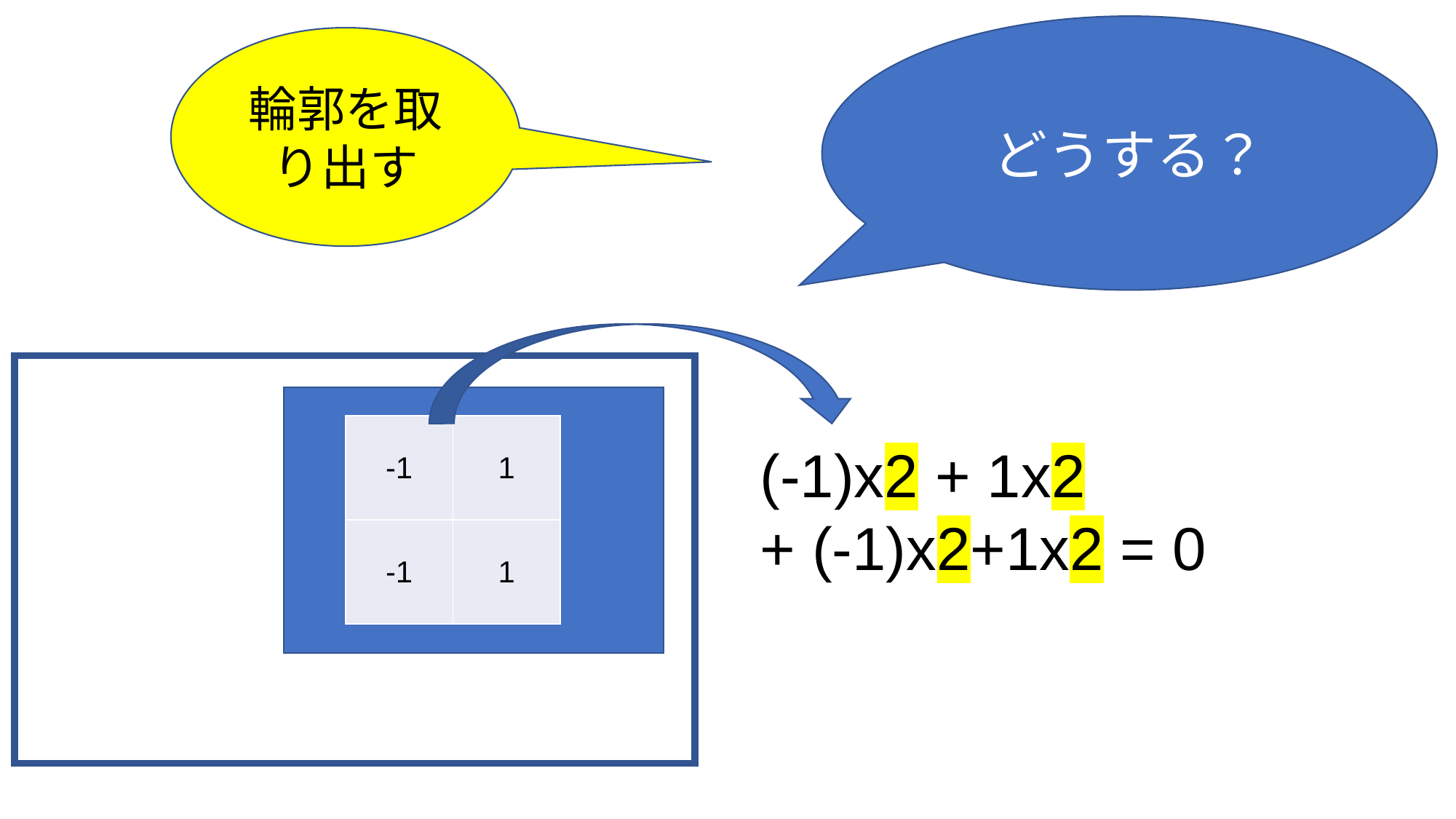

どうする？
輪郭を取り出す

| -1 | 1 |
| --- | --- |
| -1 | 1 |
(-1)x2 + 1x2
+ (-1)x2+1x2 = 0